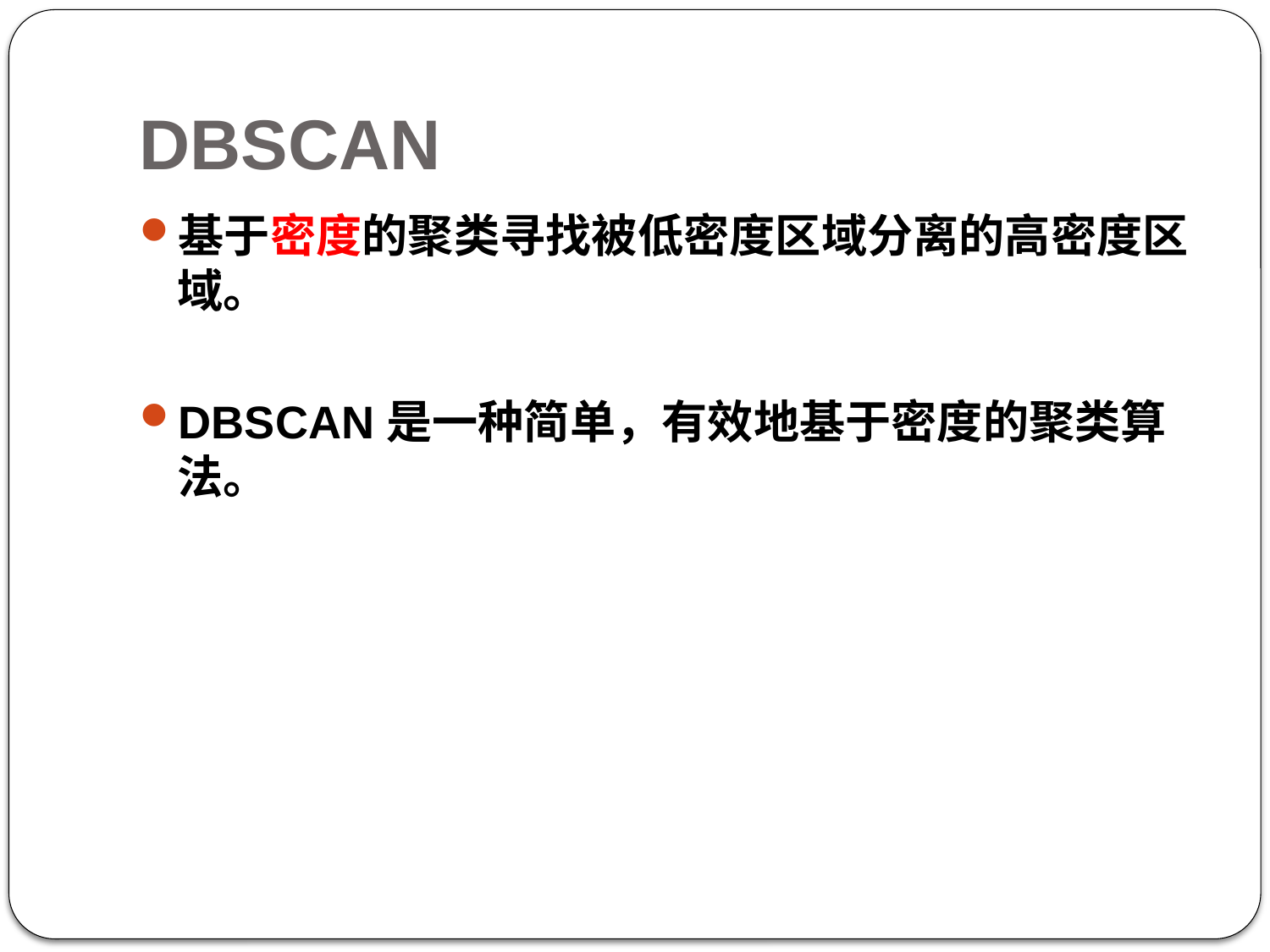

# DBSCAN
基于密度的聚类寻找被低密度区域分离的高密度区域。

DBSCAN是一种简单，有效地基于密度的聚类算法。